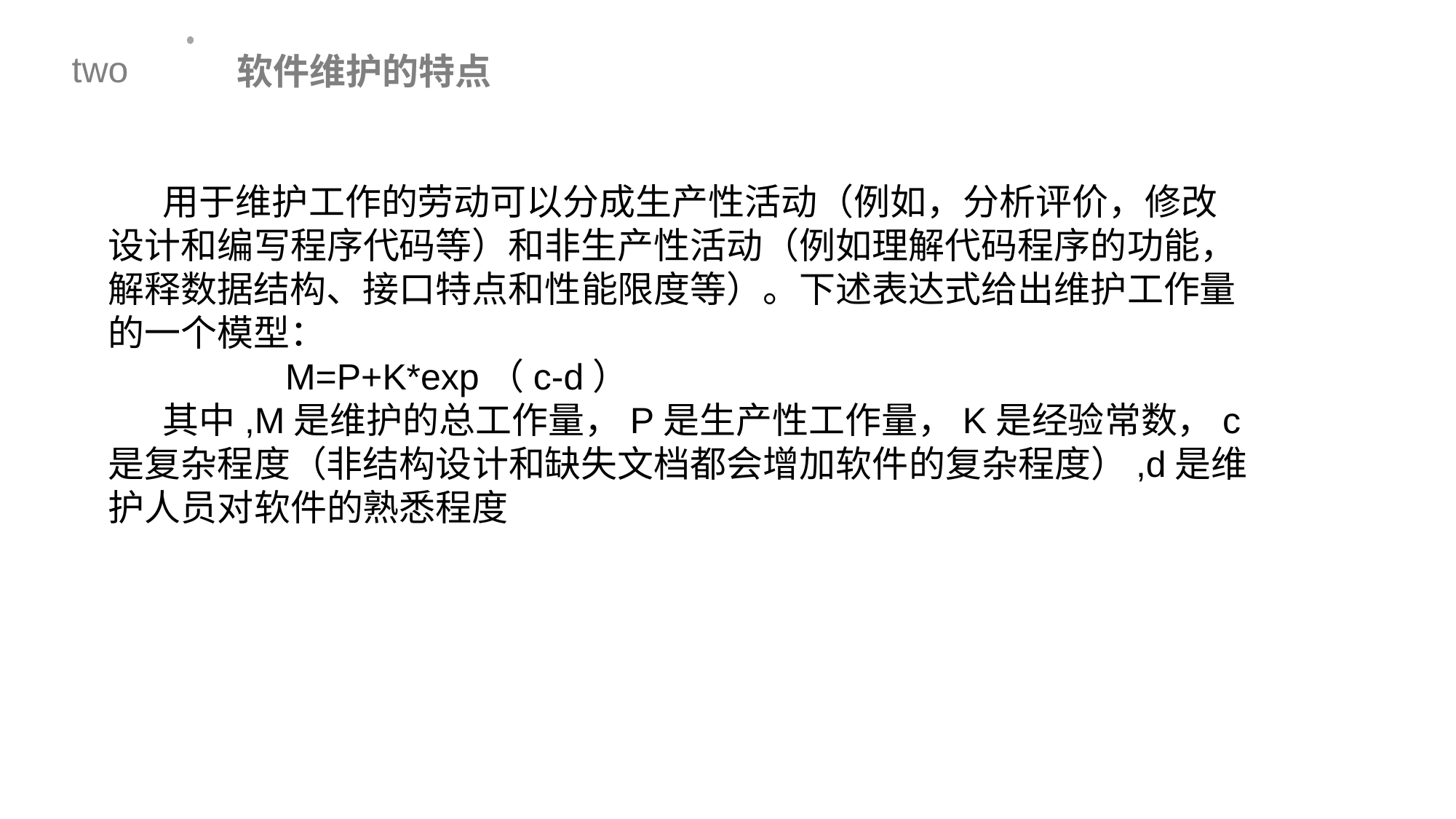

软件维护的特点

two
用于维护工作的劳动可以分成生产性活动（例如，分析评价，修改设计和编写程序代码等）和非生产性活动（例如理解代码程序的功能，解释数据结构、接口特点和性能限度等）。下述表达式给出维护工作量的一个模型：
            M=P+K*exp（c-d）
其中,M是维护的总工作量，P是生产性工作量，K是经验常数，c是复杂程度（非结构设计和缺失文档都会增加软件的复杂程度）,d是维护人员对软件的熟悉程度